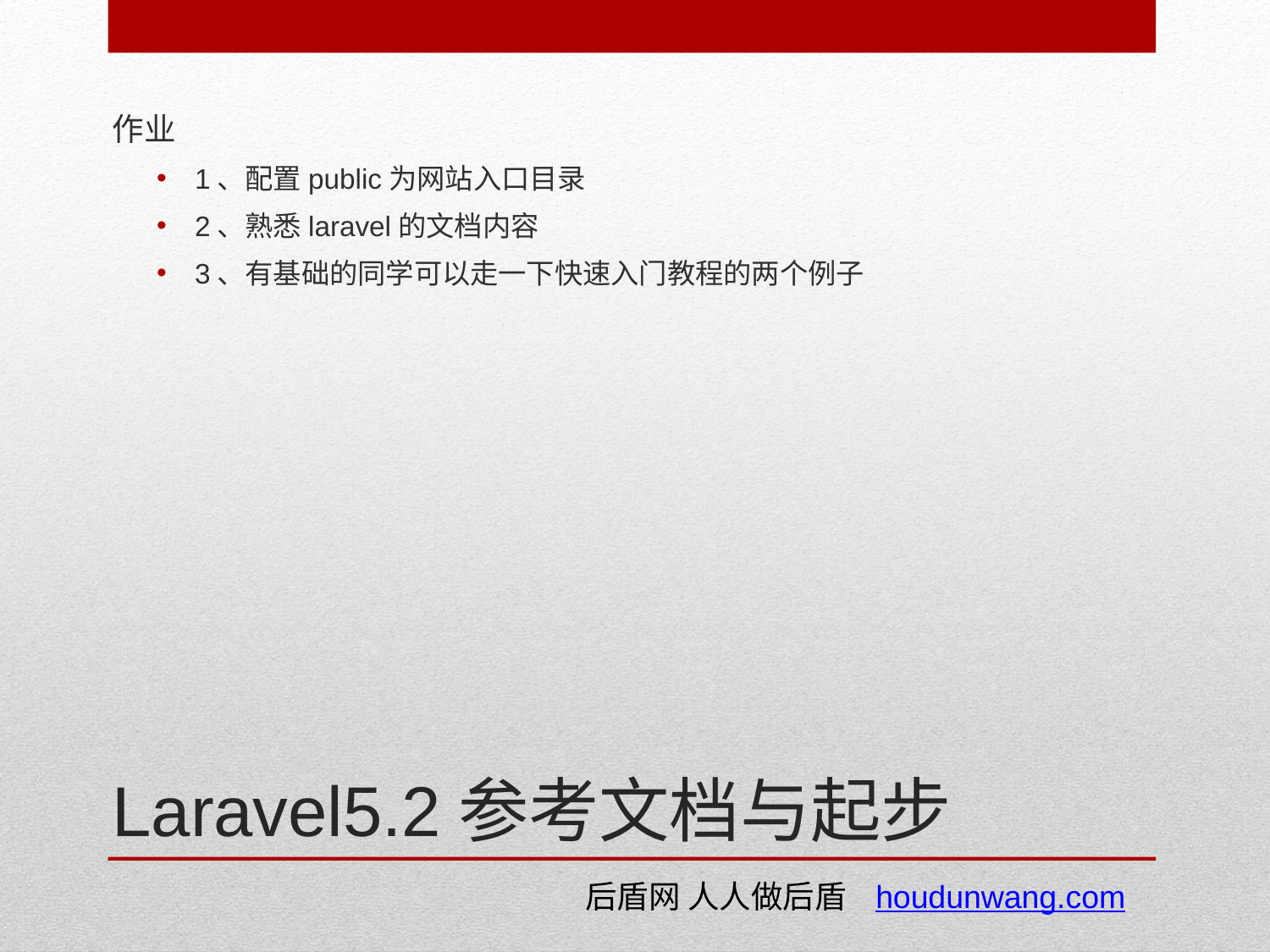

作业
1、配置public为网站入口目录
2、熟悉laravel的文档内容
3、有基础的同学可以走一下快速入门教程的两个例子
Laravel5.2参考文档与起步